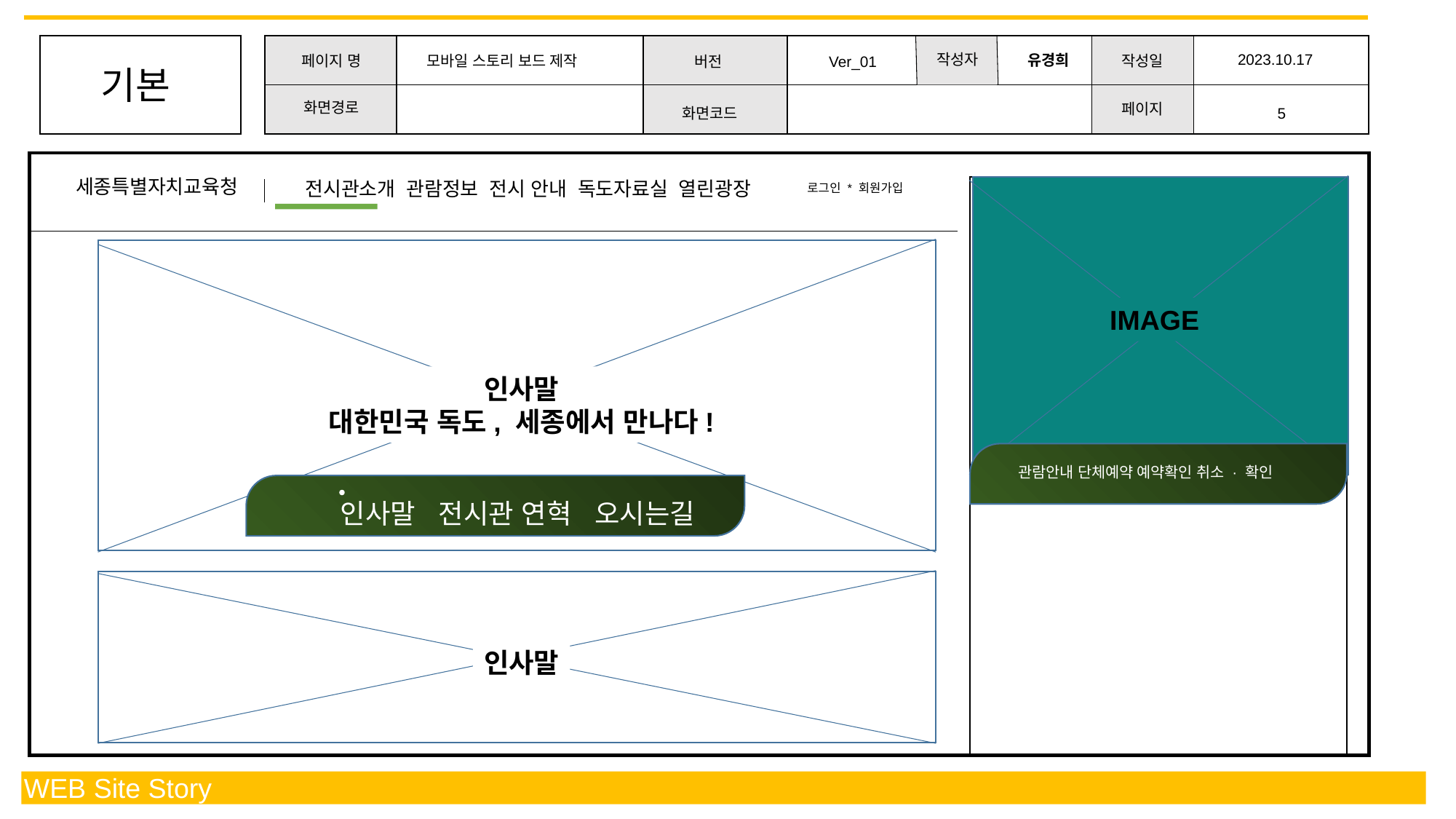

작성자
2023.10.17
유경희
작성일
페이지 명
모바일 스토리 보드 제작
Ver_01
버전

기본
화면경로
페이지
화면코드

5

세종특별자치교육청
전시관소개  관람정보  전시 안내  독도자료실  열린광장
로그인 * 회원가입

IMAGE

인사말
대한민국 독도, 세종에서 만나다!

관람안내 단체예약 예약확인 취소 · 확인

인사말   전시관 연혁   오시는길

인사말
WEB Site Story